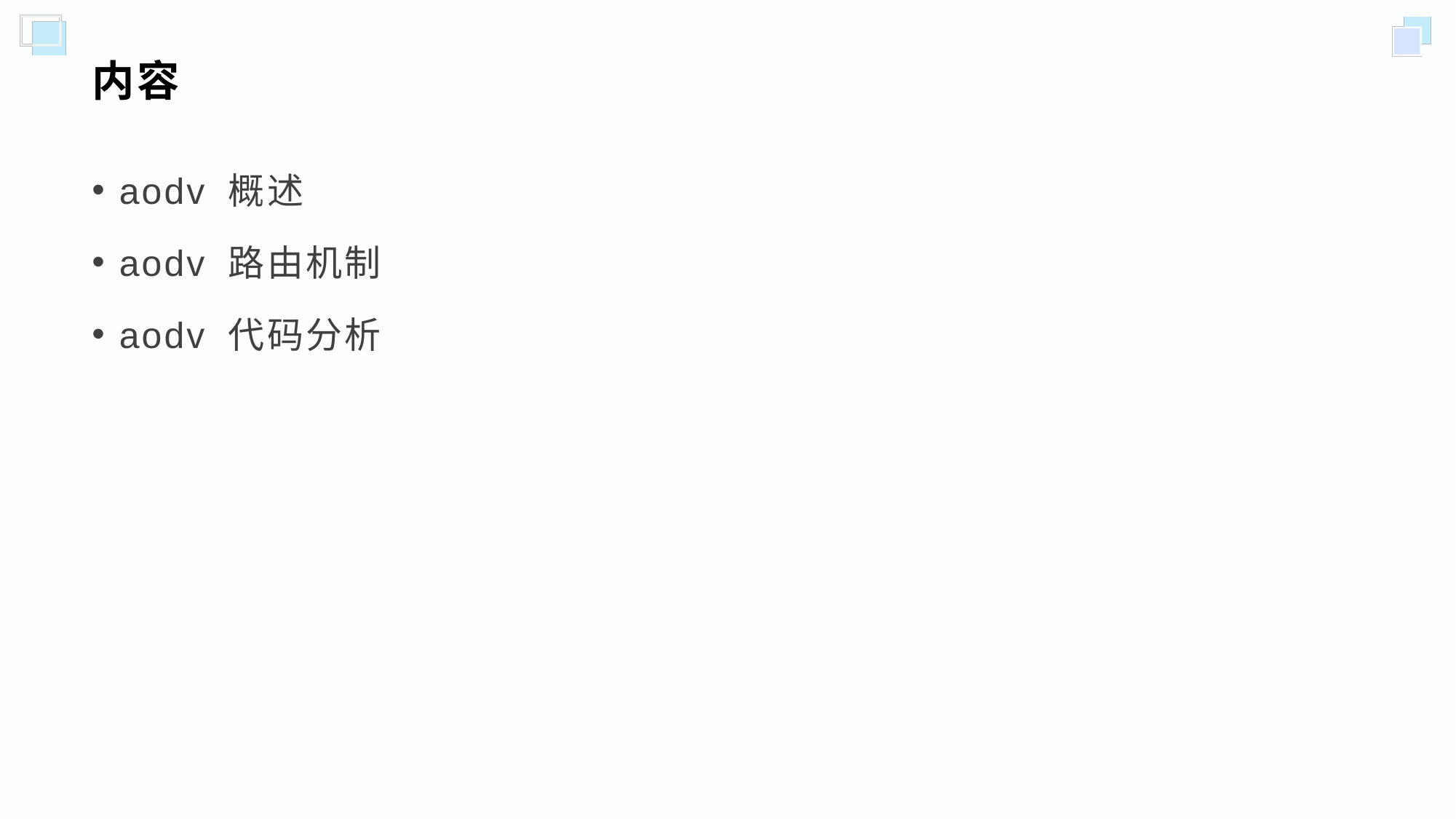

# 内容
aodv 概述
aodv 路由机制
aodv 代码分析